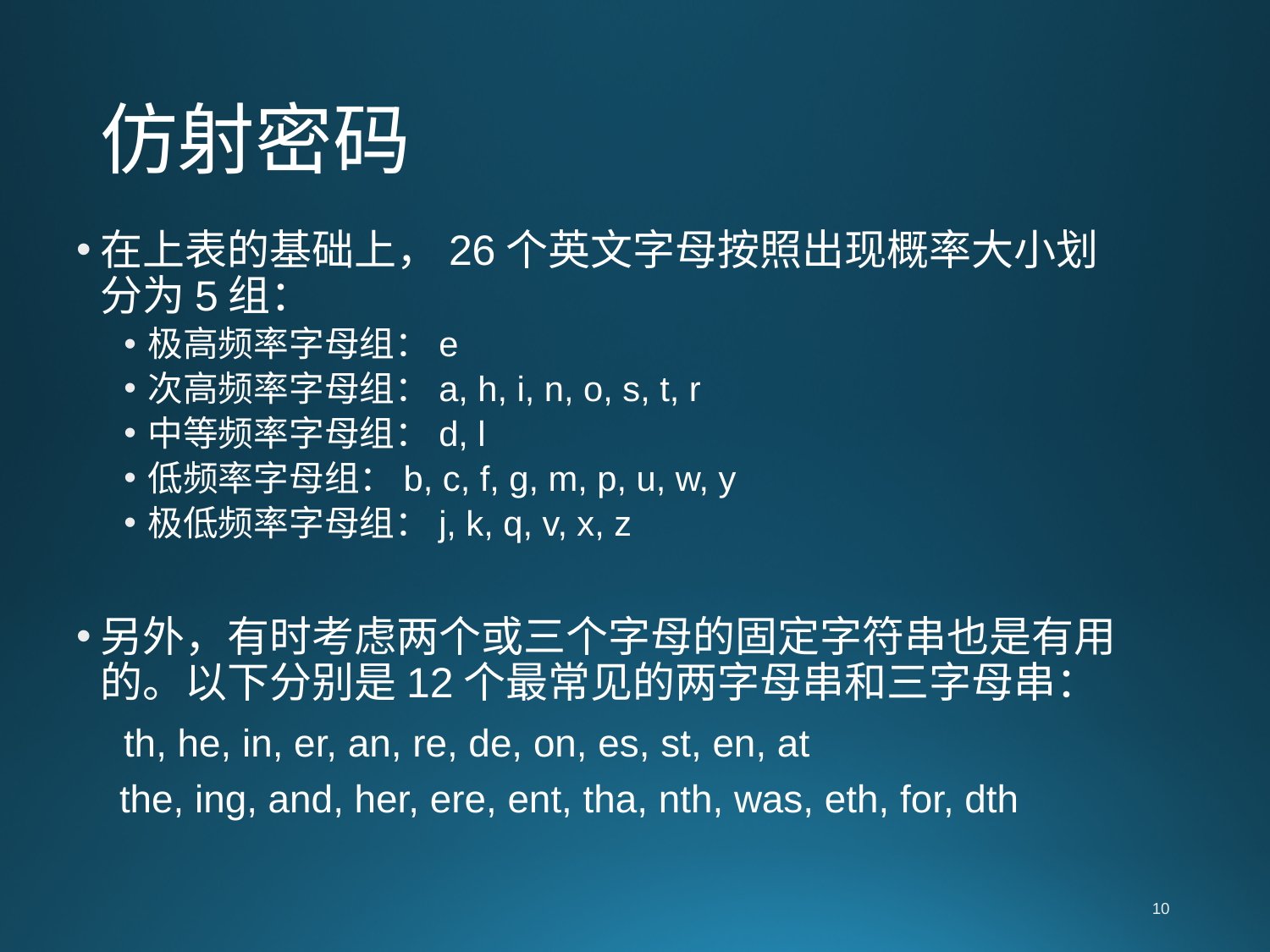

# 仿射密码
在上表的基础上，26个英文字母按照出现概率大小划分为5组：
极高频率字母组：e
次高频率字母组：a, h, i, n, o, s, t, r
中等频率字母组：d, l
低频率字母组：b, c, f, g, m, p, u, w, y
极低频率字母组：j, k, q, v, x, z

另外，有时考虑两个或三个字母的固定字符串也是有用的。以下分别是12个最常见的两字母串和三字母串：
    th, he, in, er, an, re, de, on, es, st, en, at
    the, ing, and, her, ere, ent, tha, nth, was, eth, for, dth
10